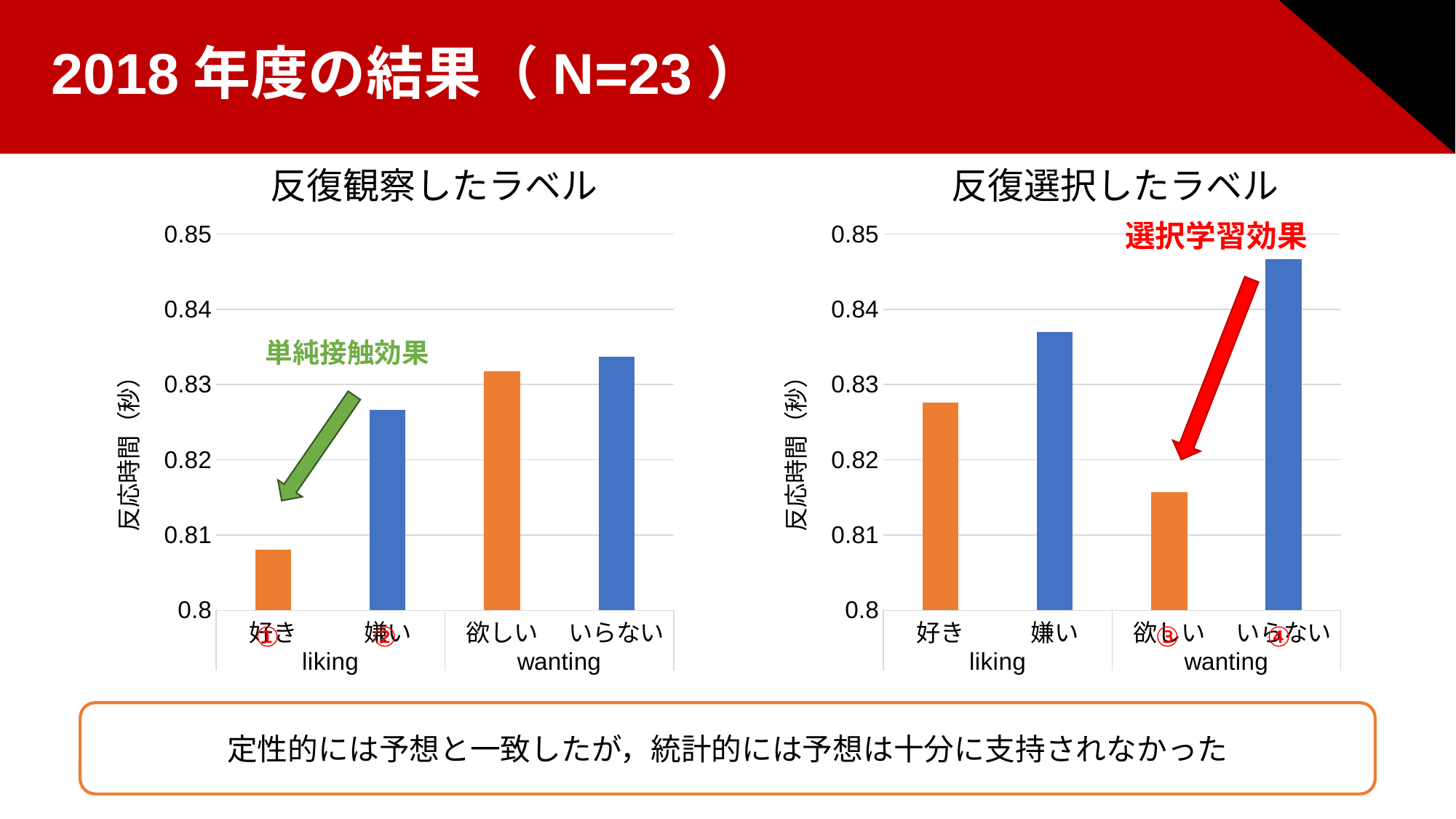

2018年度の結果（N=23）
反復観察したラベル
反復選択したラベル
選択学習効果

### Chart

| Category |  |
|---|---|
| 好き | 0.8081 |
| 嫌い | 0.8266 |
| 欲しい | 0.8318 |
| いらない | 0.8337 |

### Chart

| Category |  |
|---|---|
| 好き | 0.8276 |
| 嫌い | 0.837 |
| 欲しい | 0.8157 |
| いらない | 0.8467 |
単純接触効果

①
②
③
④

定性的には予想と一致したが，統計的には予想は十分に支持されなかった